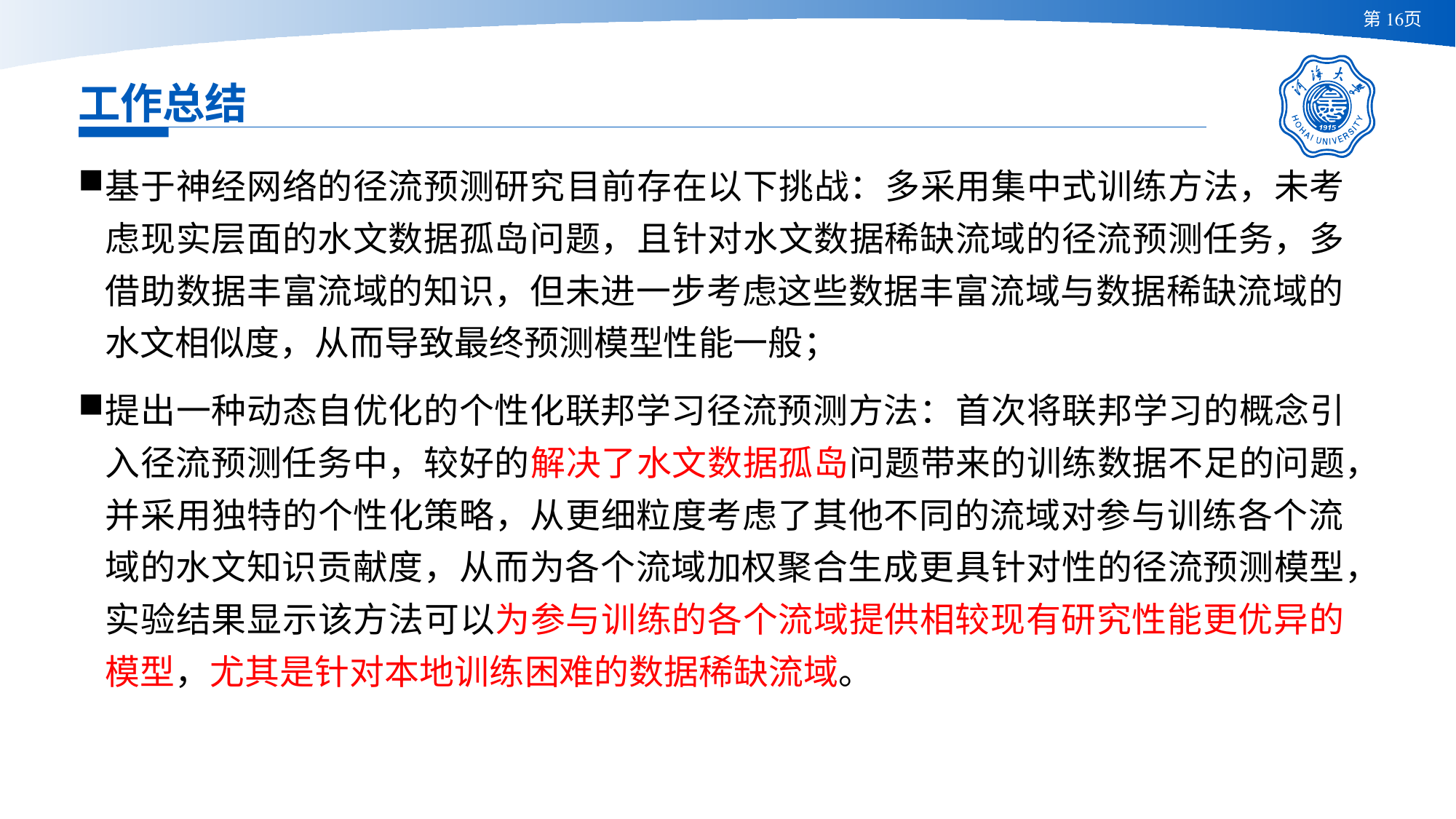

第16页
# 工作总结
基于神经网络的径流预测研究目前存在以下挑战：多采用集中式训练方法，未考虑现实层面的水文数据孤岛问题，且针对水文数据稀缺流域的径流预测任务，多借助数据丰富流域的知识，但未进一步考虑这些数据丰富流域与数据稀缺流域的水文相似度，从而导致最终预测模型性能一般；
提出一种动态自优化的个性化联邦学习径流预测方法：首次将联邦学习的概念引入径流预测任务中，较好的解决了水文数据孤岛问题带来的训练数据不足的问题，并采用独特的个性化策略，从更细粒度考虑了其他不同的流域对参与训练各个流域的水文知识贡献度，从而为各个流域加权聚合生成更具针对性的径流预测模型，实验结果显示该方法可以为参与训练的各个流域提供相较现有研究性能更优异的模型，尤其是针对本地训练困难的数据稀缺流域。